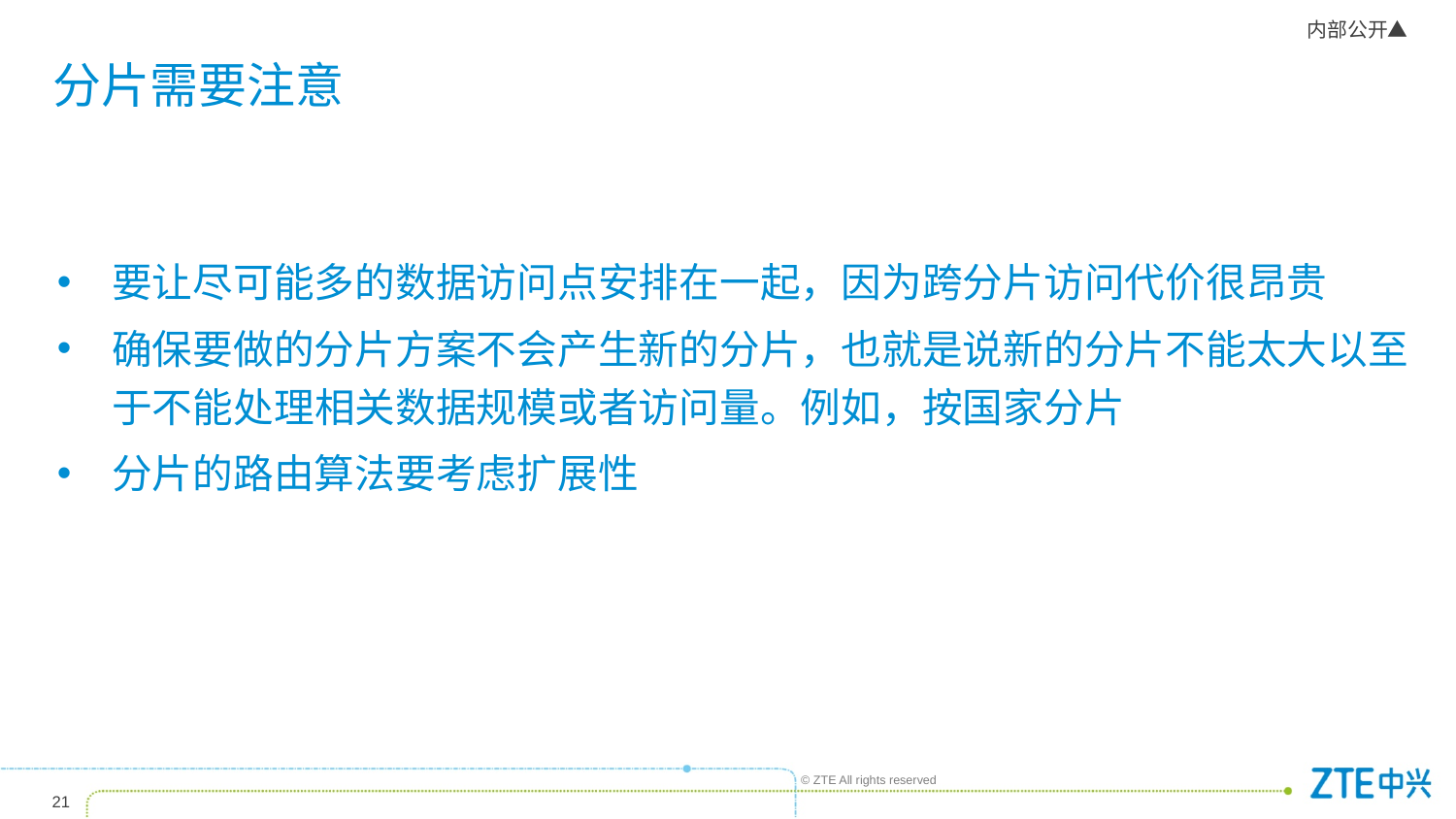

# 分片需要注意

要让尽可能多的数据访问点安排在一起，因为跨分片访问代价很昂贵
确保要做的分片方案不会产生新的分片，也就是说新的分片不能太大以至于不能处理相关数据规模或者访问量。例如，按国家分片
分片的路由算法要考虑扩展性